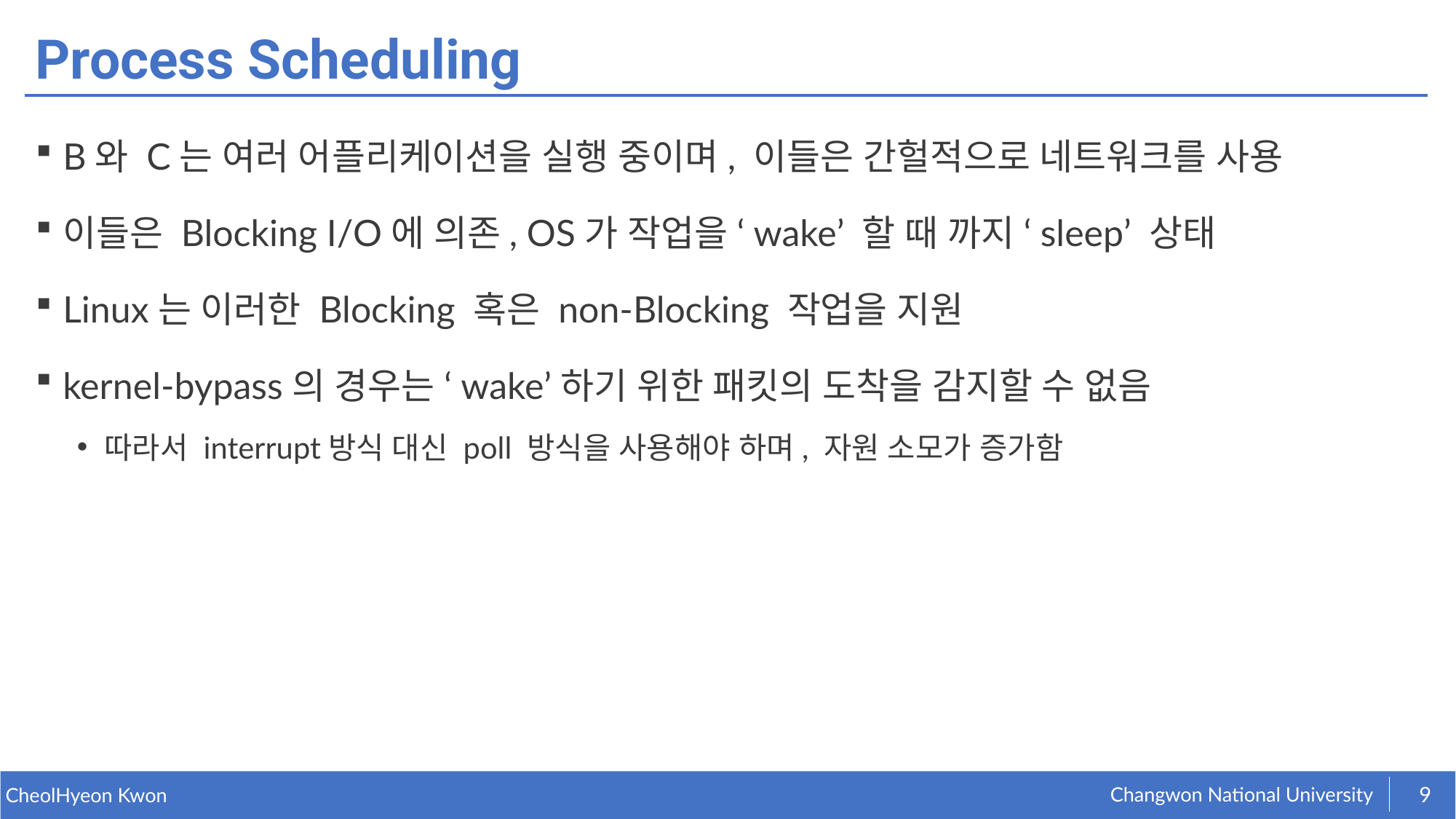

# Process Scheduling
B와 C는 여러 어플리케이션을 실행 중이며, 이들은 간헐적으로 네트워크를 사용
이들은 Blocking I/O에 의존, OS가 작업을 ‘wake’ 할 때 까지 ‘sleep’ 상태
Linux는 이러한 Blocking 혹은 non-Blocking 작업을 지원
kernel-bypass의 경우는 ‘wake’하기 위한 패킷의 도착을 감지할 수 없음
따라서 interrupt방식 대신 poll 방식을 사용해야 하며, 자원 소모가 증가함

9